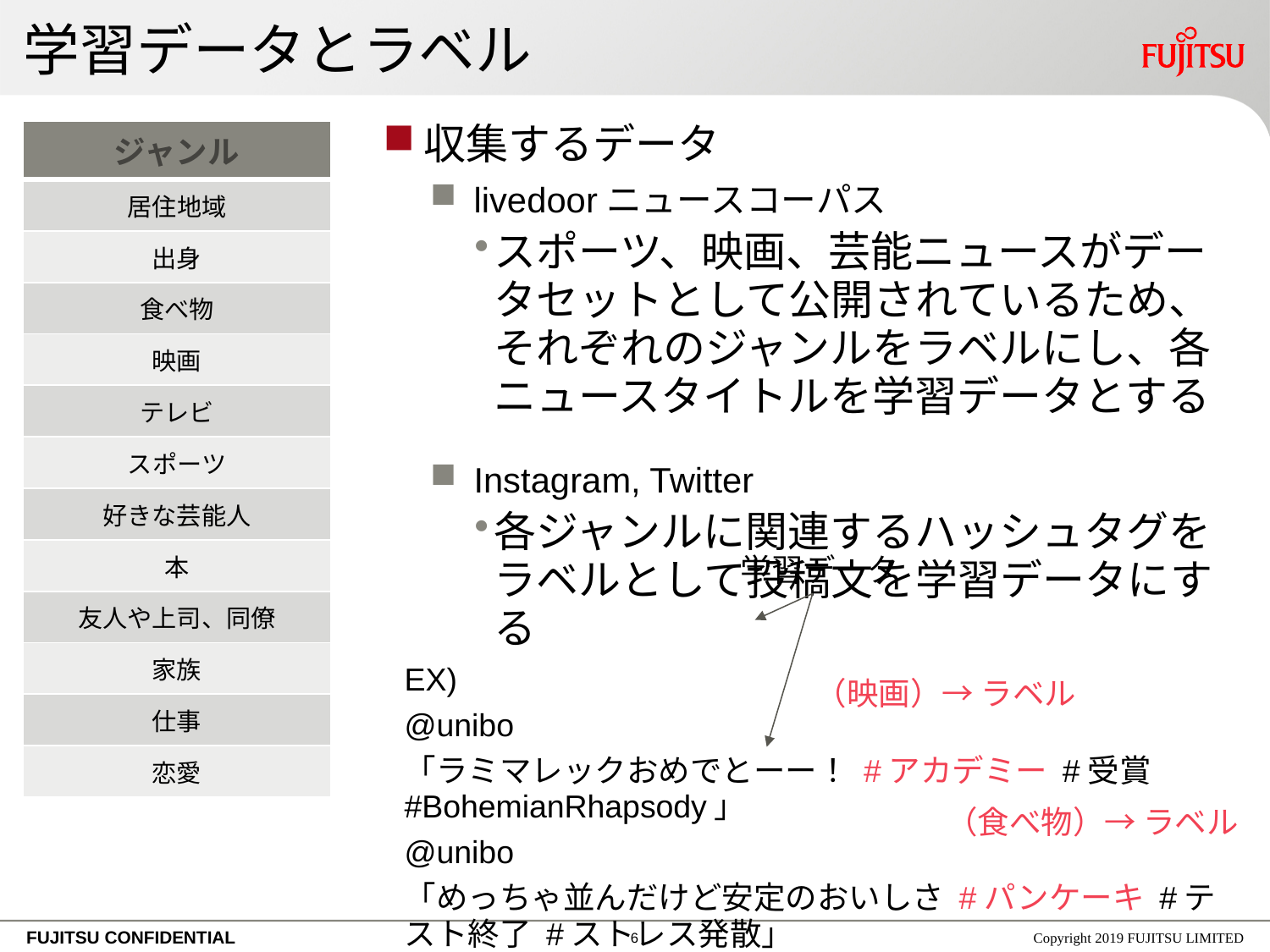

# 学習データとラベル
| ジャンル |
| --- |
| 居住地域 |
| 出身 |
| 食べ物 |
| 映画 |
| テレビ |
| スポーツ |
| 好きな芸能人 |
| 本 |
| 友人や上司、同僚 |
| 家族 |
| 仕事 |
| 恋愛 |
収集するデータ
 livedoorニュースコーパス
スポーツ、映画、芸能ニュースがデータセットとして公開されているため、それぞれのジャンルをラベルにし、各ニュースタイトルを学習データとする

 Instagram, Twitter
各ジャンルに関連するハッシュタグをラベルとして投稿文を学習データにする
EX)
@unibo
「ラミマレックおめでとーー！ #アカデミー #受賞 #BohemianRhapsody」
@unibo
「めっちゃ並んだけど安定のおいしさ #パンケーキ #テスト終了 #ストレス発散」

学習データ
（映画）→ ラベル
（食べ物）→ ラベル
6
Copyright 2019 FUJITSU LIMITED